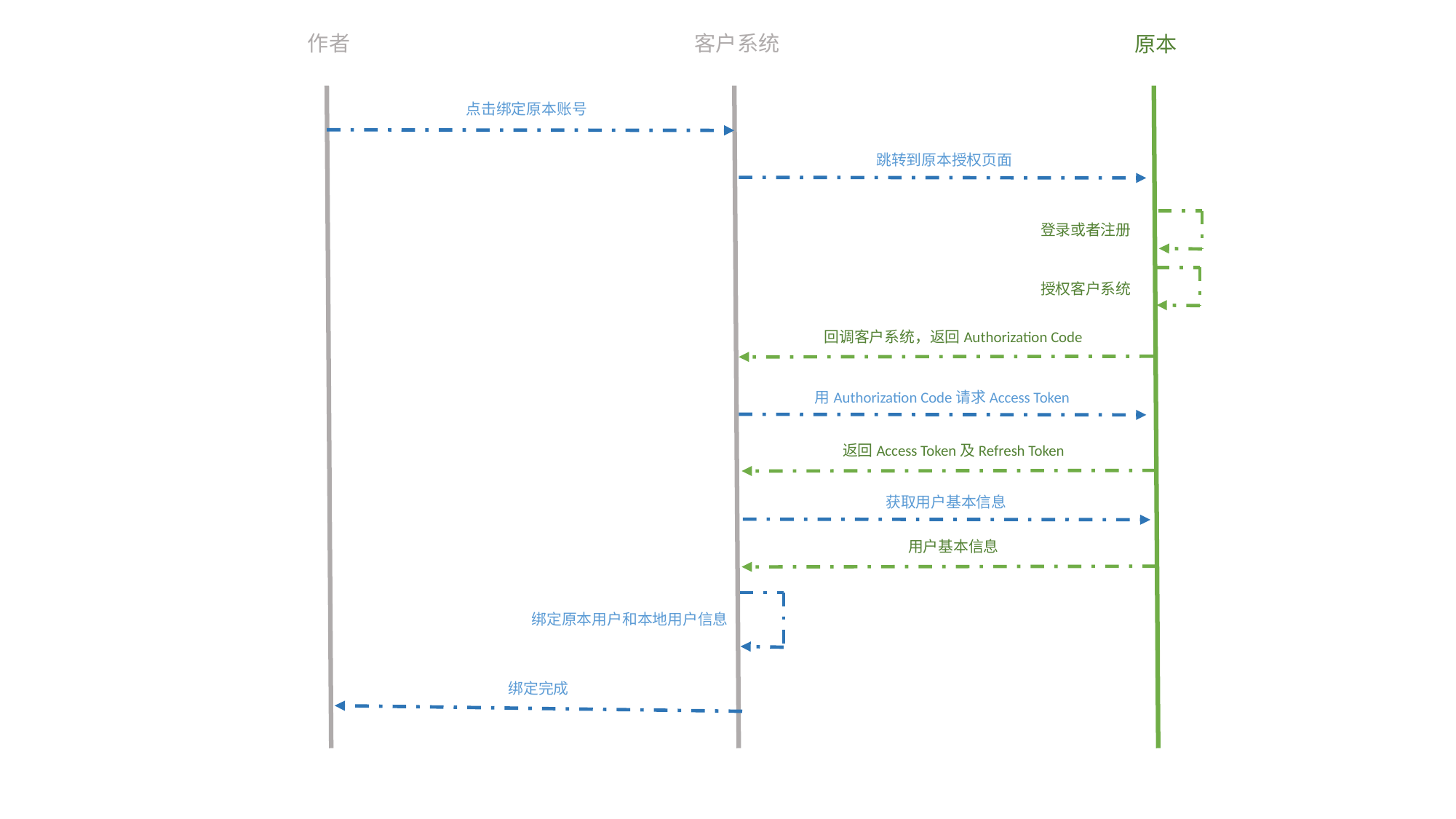

作者
客户系统
原本
点击绑定原本账号
跳转到原本授权页面
登录或者注册
授权客户系统
回调客户系统，返回Authorization Code
用Authorization Code请求Access Token
返回Access Token及Refresh Token
获取用户基本信息
用户基本信息
绑定原本用户和本地用户信息
绑定完成